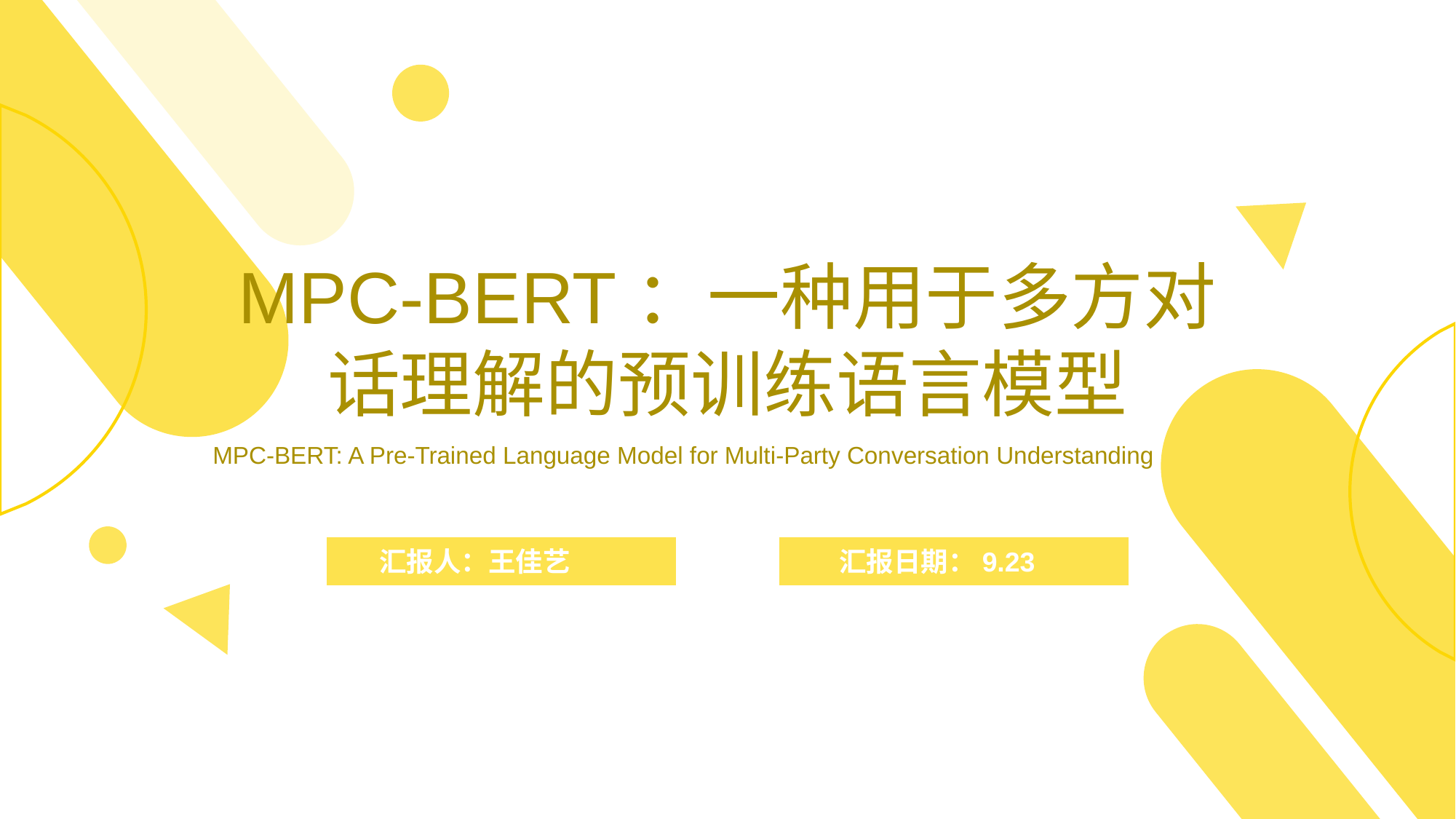

MPC-BERT：一种用于多方对话理解的预训练语言模型
MPC-BERT: A Pre-Trained Language Model for Multi-Party Conversation Understanding

汇报人：王佳艺
汇报日期：9.23